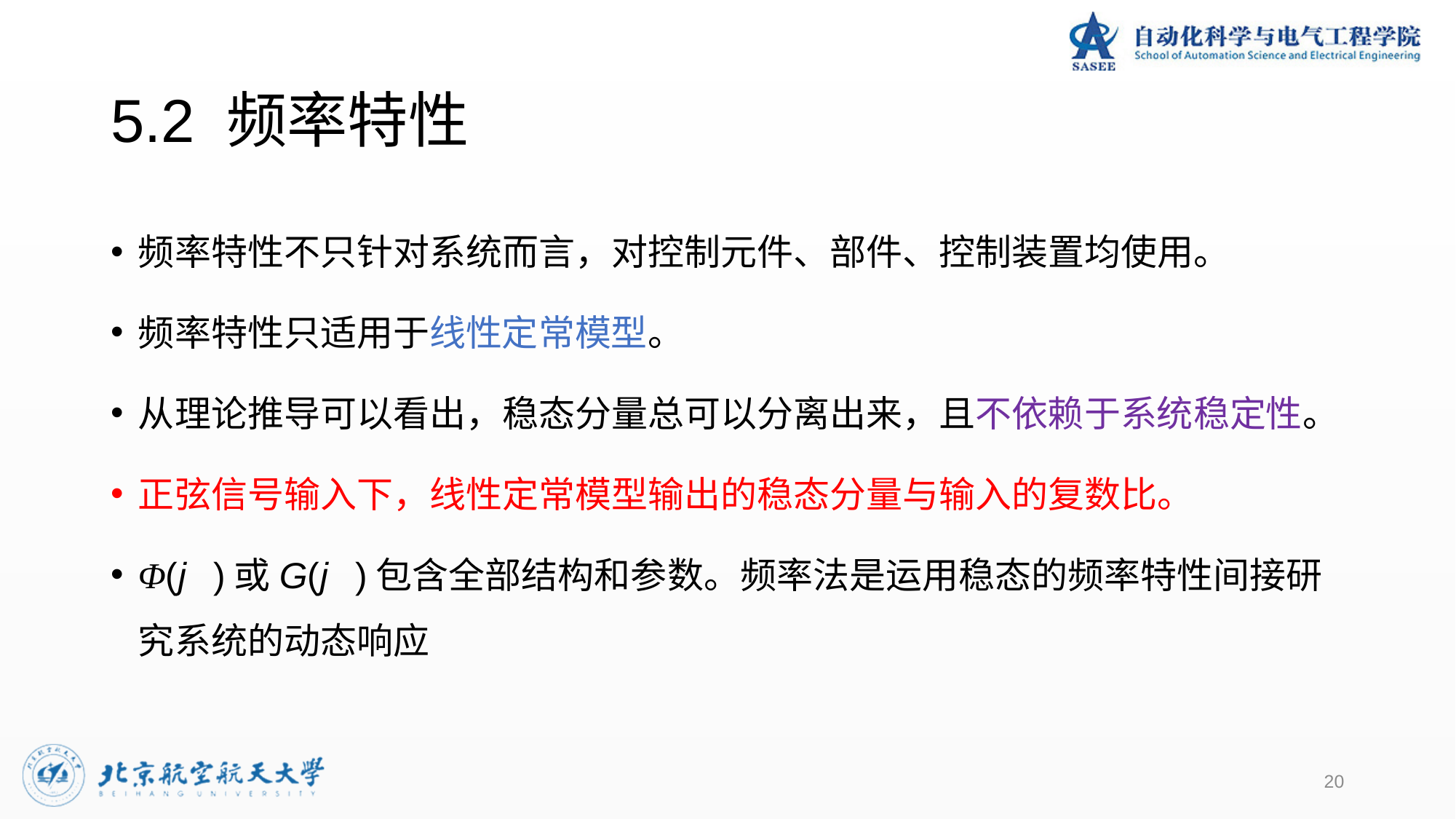

# 5.2 频率特性
频率特性不只针对系统而言，对控制元件、部件、控制装置均使用。
频率特性只适用于线性定常模型。
从理论推导可以看出，稳态分量总可以分离出来，且不依赖于系统稳定性。
正弦信号输入下，线性定常模型输出的稳态分量与输入的复数比。
Φ(jω)或G(jω)包含全部结构和参数。频率法是运用稳态的频率特性间接研究系统的动态响应
20